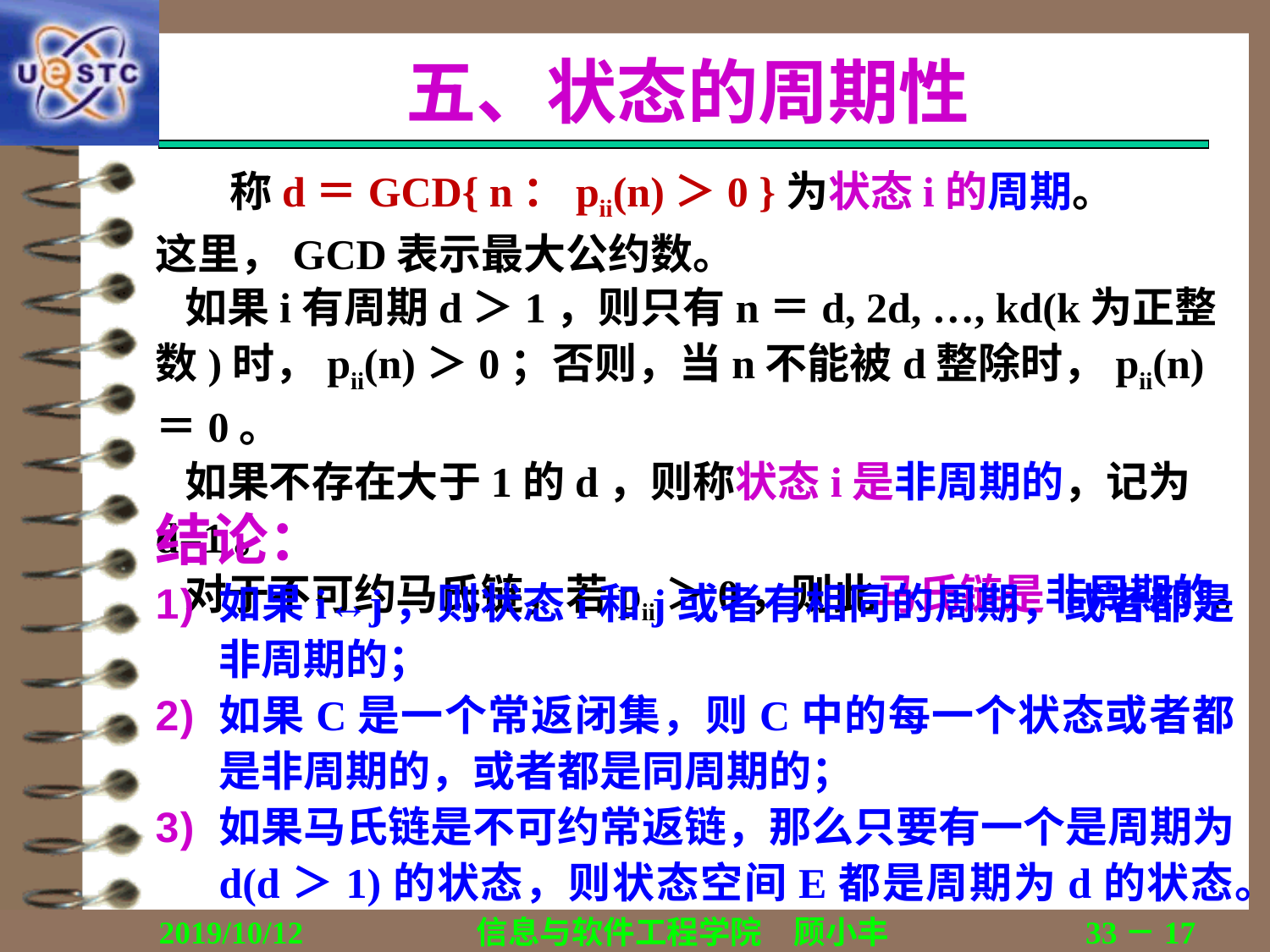

# 五、状态的周期性
	称d＝GCD{ n：pii(n)＞0 }为状态i的周期。
这里，GCD表示最大公约数。
  如果i有周期d＞1，则只有n＝d, 2d, …, kd(k为正整数)时，pii(n)＞0；否则，当n不能被d整除时，pii(n)＝0。
  如果不存在大于1的d，则称状态i是非周期的，记为d=1。
  对于不可约马氏链，若pii＞0，则此马氏链是非周期的。
结论：
如果i↔j，则状态i和j或者有相同的周期，或者都是非周期的；
如果C是一个常返闭集，则C中的每一个状态或者都是非周期的，或者都是同周期的；
如果马氏链是不可约常返链，那么只要有一个是周期为d(d＞1)的状态，则状态空间E都是周期为d的状态。
2019/10/12
信息与软件工程学院　顾小丰
33－17